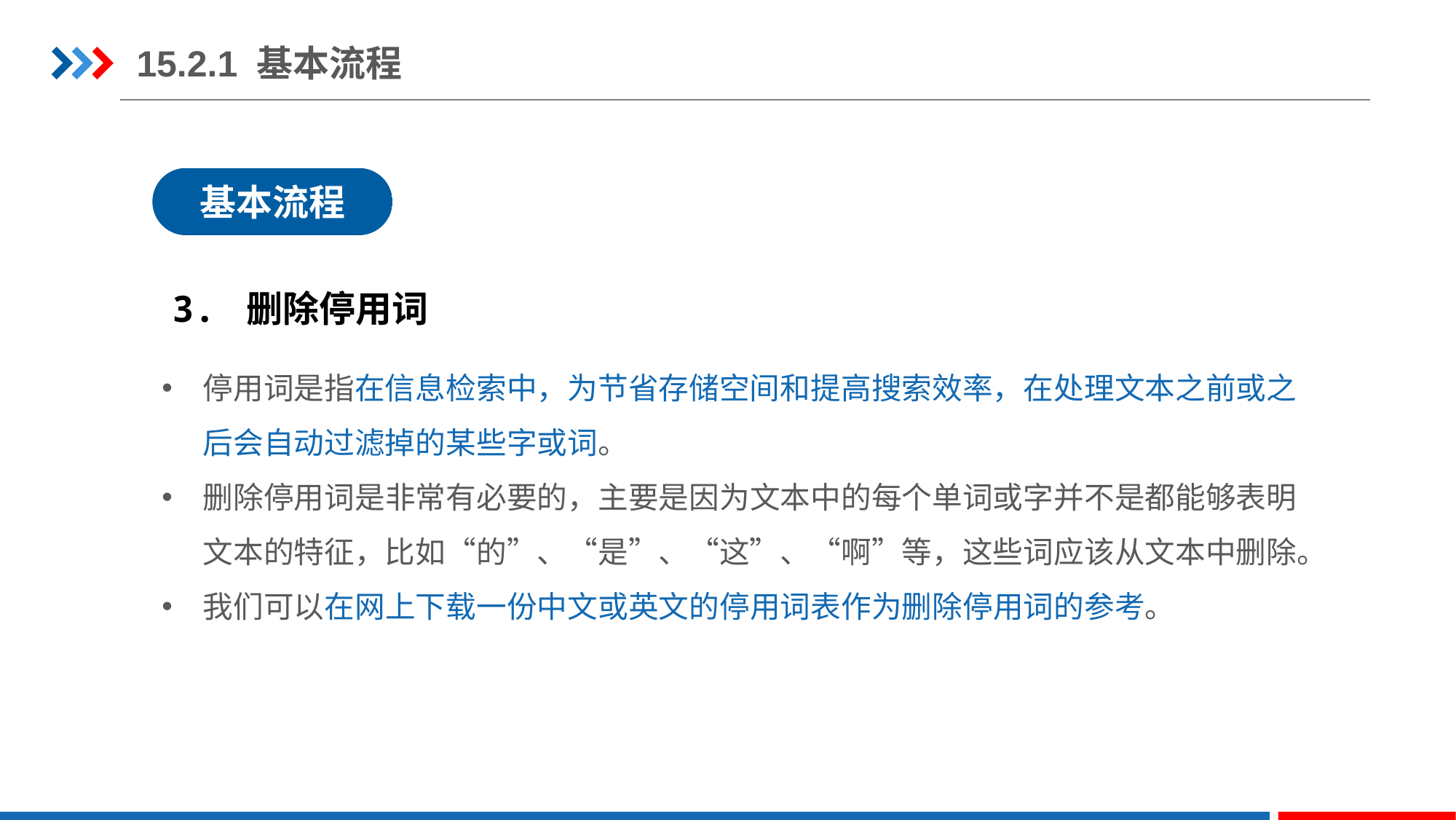

15.2.1 基本流程
基本流程
3. 删除停用词
停用词是指在信息检索中，为节省存储空间和提高搜索效率，在处理文本之前或之后会自动过滤掉的某些字或词。
删除停用词是非常有必要的，主要是因为文本中的每个单词或字并不是都能够表明文本的特征，比如“的”、“是”、“这”、“啊”等，这些词应该从文本中删除。
我们可以在网上下载一份中文或英文的停用词表作为删除停用词的参考。